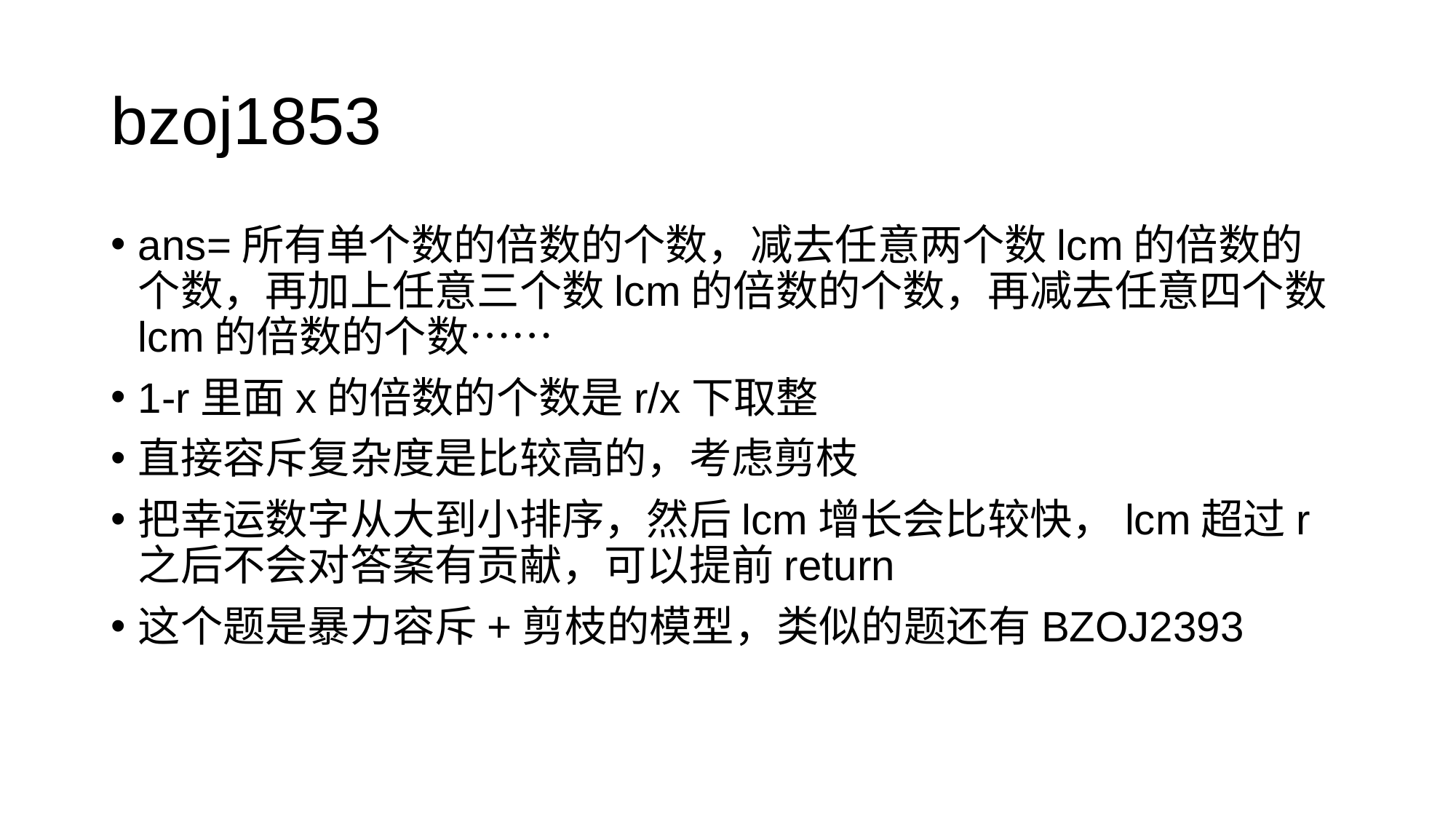

# bzoj1853
ans=所有单个数的倍数的个数，减去任意两个数lcm的倍数的个数，再加上任意三个数lcm的倍数的个数，再减去任意四个数lcm的倍数的个数……
1-r里面x的倍数的个数是r/x下取整
直接容斥复杂度是比较高的，考虑剪枝
把幸运数字从大到小排序，然后lcm增长会比较快，lcm超过r之后不会对答案有贡献，可以提前return
这个题是暴力容斥+剪枝的模型，类似的题还有BZOJ2393